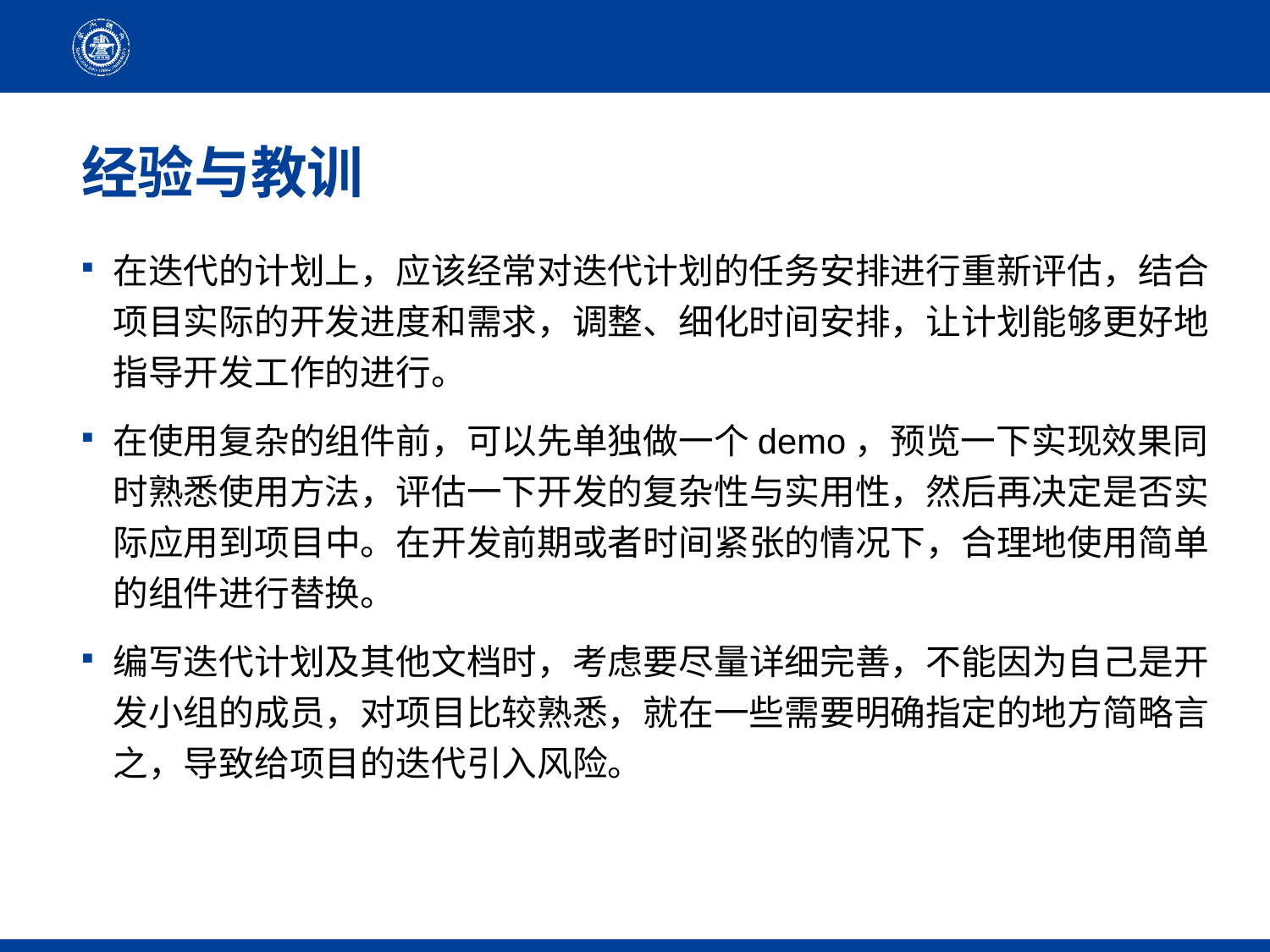

# 经验与教训
在迭代的计划上，应该经常对迭代计划的任务安排进行重新评估，结合项目实际的开发进度和需求，调整、细化时间安排，让计划能够更好地指导开发工作的进行。
在使用复杂的组件前，可以先单独做一个demo，预览一下实现效果同时熟悉使用方法，评估一下开发的复杂性与实用性，然后再决定是否实际应用到项目中。在开发前期或者时间紧张的情况下，合理地使用简单的组件进行替换。
编写迭代计划及其他文档时，考虑要尽量详细完善，不能因为自己是开发小组的成员，对项目比较熟悉，就在一些需要明确指定的地方简略言之，导致给项目的迭代引入风险。